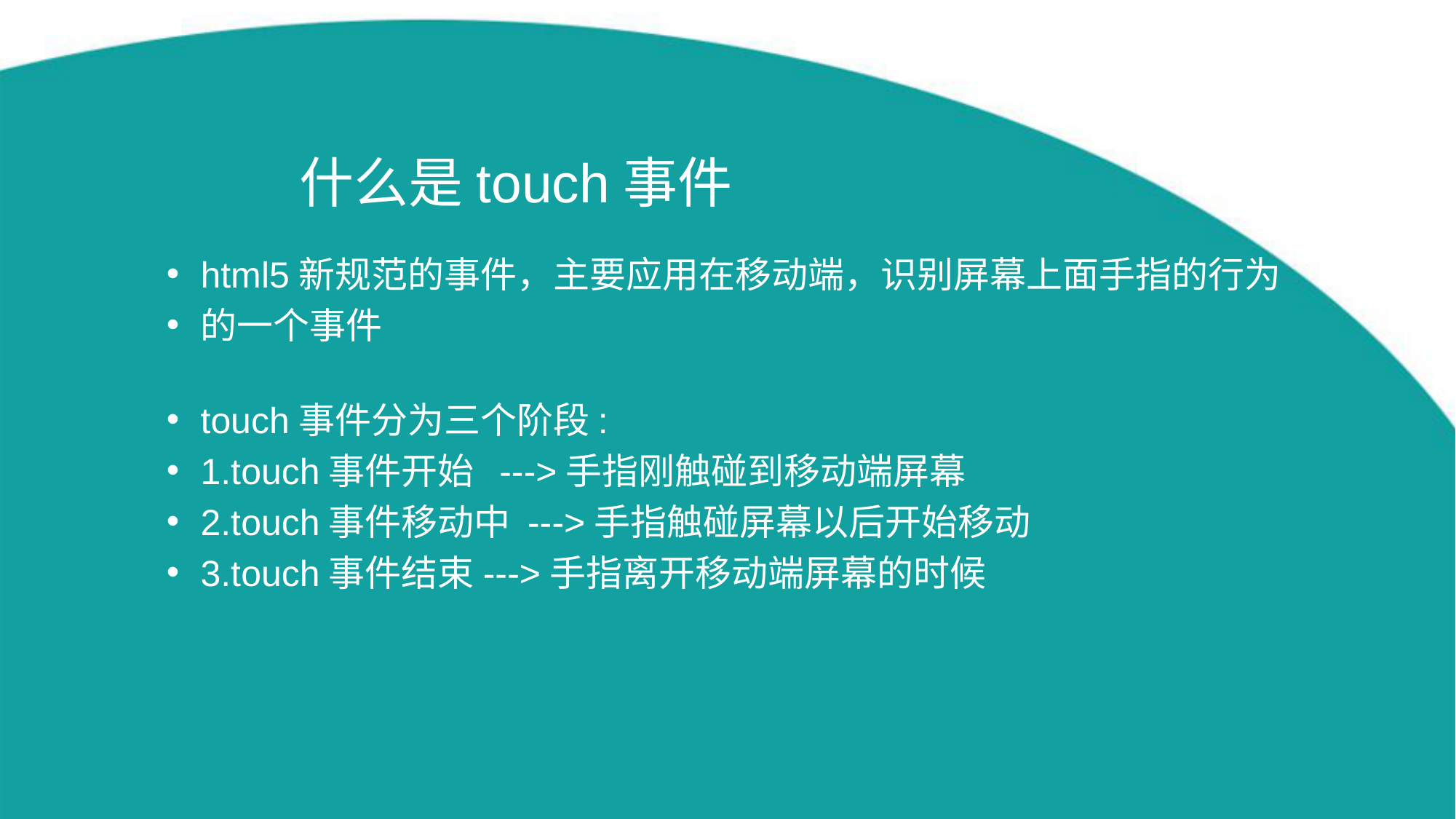

# 什么是touch事件
html5新规范的事件，主要应用在移动端，识别屏幕上面手指的行为
的一个事件
touch事件分为三个阶段:
1.touch事件开始  --->手指刚触碰到移动端屏幕
2.touch事件移动中 --->手指触碰屏幕以后开始移动
3.touch事件结束--->手指离开移动端屏幕的时候